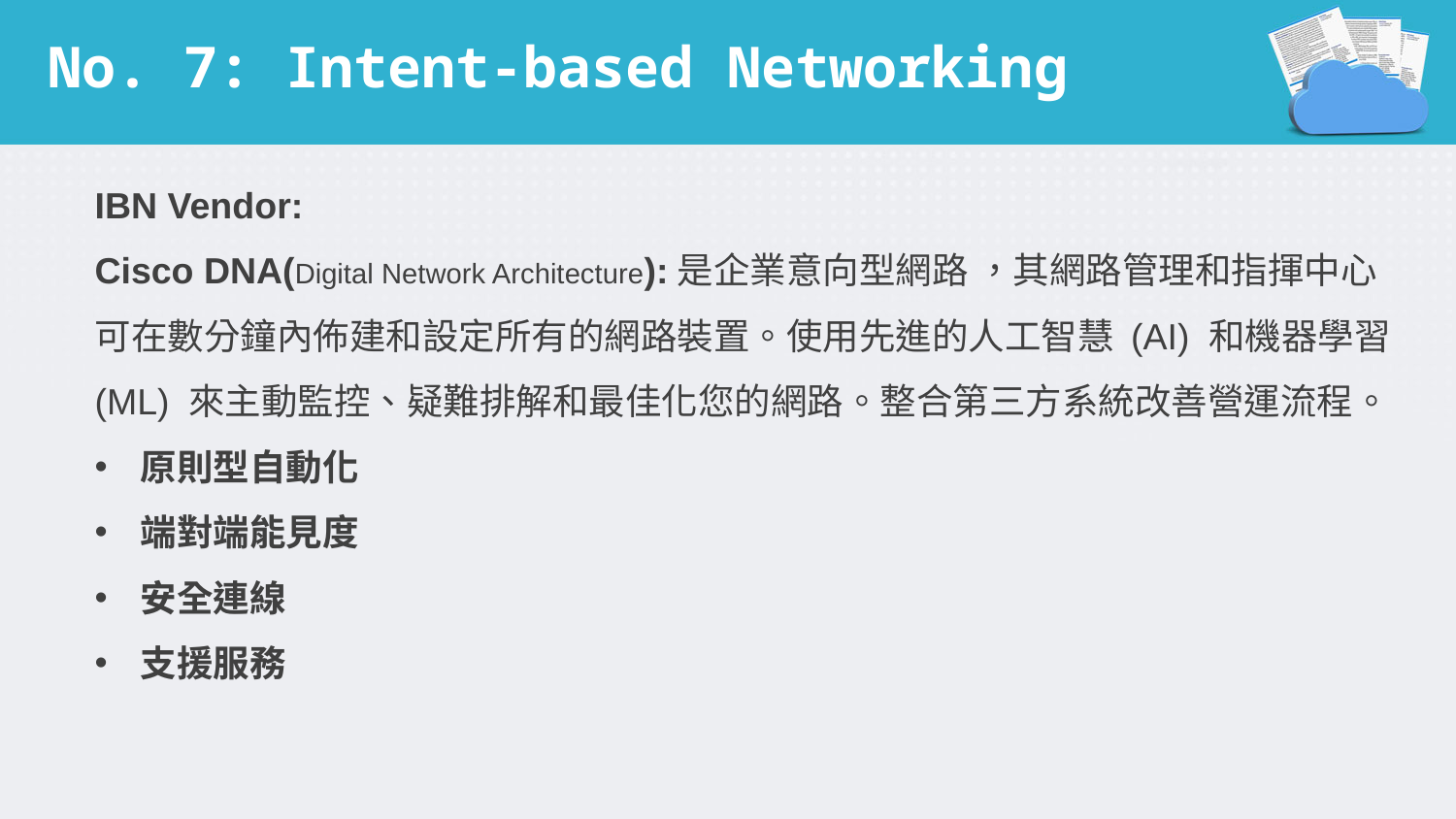

# No. 7: Intent-based Networking
IBN Vendor:
Cisco DNA(Digital Network Architecture):是企業意向型網路 ，其網路管理和指揮中心可在數分鐘內佈建和設定所有的網路裝置。使用先進的人工智慧 (AI) 和機器學習 (ML) 來主動監控、疑難排解和最佳化您的網路。整合第三方系統改善營運流程。​
原則型自動化
端對端能見度
安全連線
支援服務
敏捷性和生產率的提高。他們通過分析IT和業務數據，從而獲得收益

■

關於用戶交互，業務活動和支持IT系統行為的見解。

服務改善和成本降低。他們通過大大節省時間和精力來做到這一點

■

確定正常運行時間和性能問題的原因。行為預測通知

預測可以支持資源優化工作。

風險緩解。他們通過分析監視，配置和服務台數據來做到這一點。他們

■

從操作和安全角度識別異常。

競爭差異/破壞。他們通過對市場的快速響應來做到這一點

和基於機器的班次分析得出的最終用戶需求。